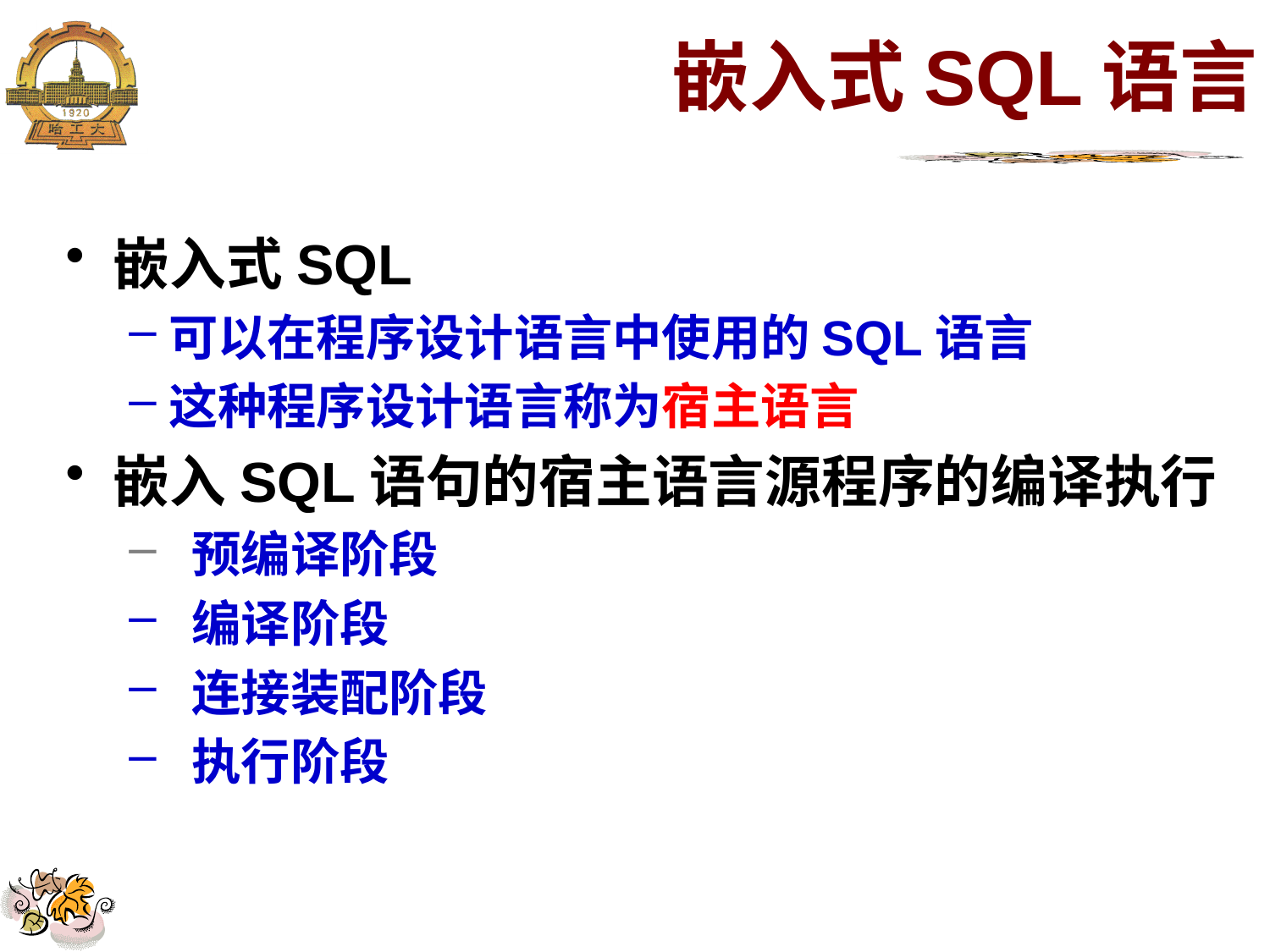

# 嵌入式SQL语言
嵌入式SQL
可以在程序设计语言中使用的SQL语言
这种程序设计语言称为宿主语言
嵌入SQL语句的宿主语言源程序的编译执行
 预编译阶段
 编译阶段
 连接装配阶段
 执行阶段